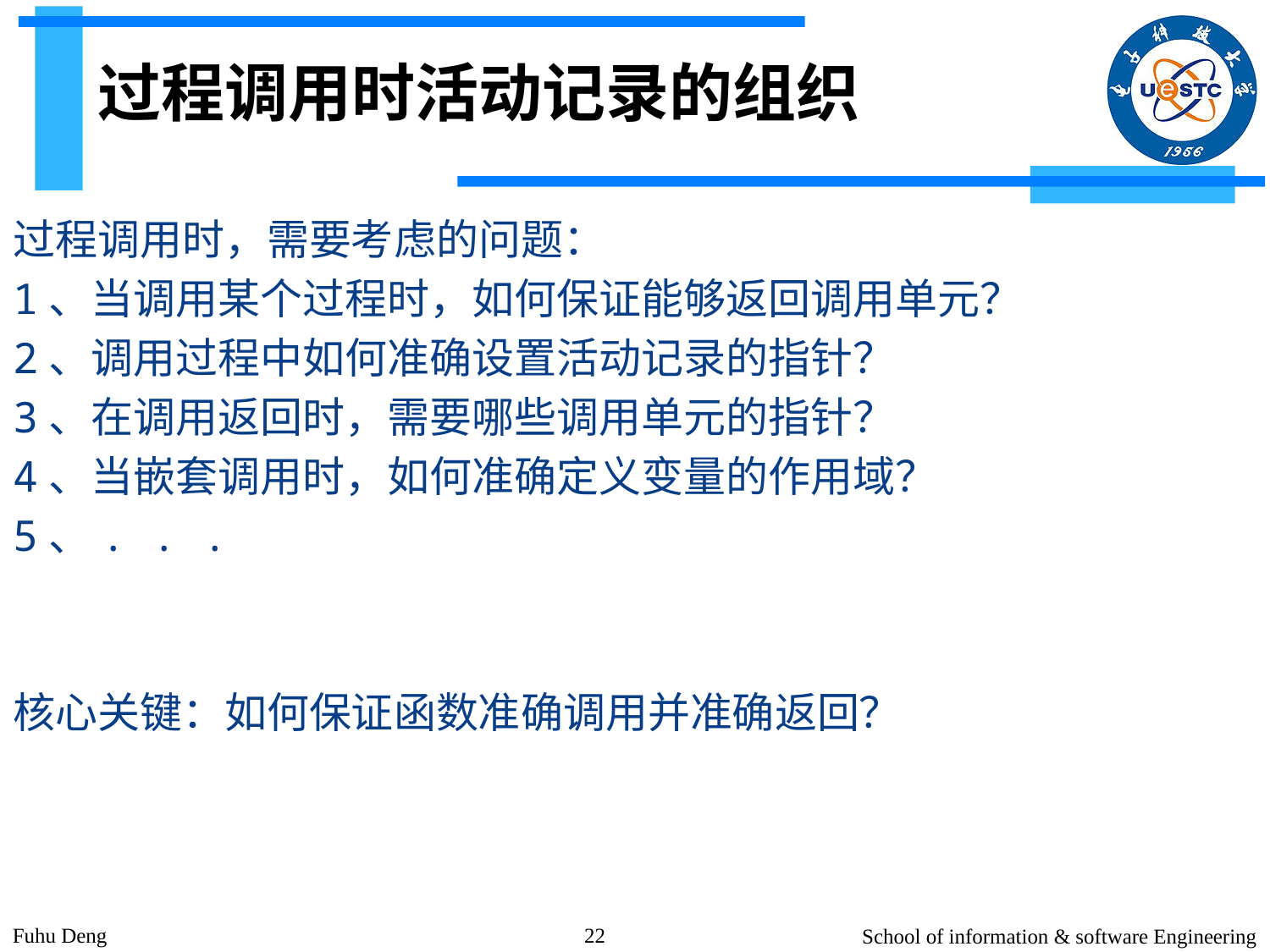

# 过程调用时活动记录的组织
过程调用时，需要考虑的问题：
1、当调用某个过程时，如何保证能够返回调用单元？
2、调用过程中如何准确设置活动记录的指针？
3、在调用返回时，需要哪些调用单元的指针？
4、当嵌套调用时，如何准确定义变量的作用域？
5、. . .

核心关键：如何保证函数准确调用并准确返回？
Fuhu Deng
22
School of information & software Engineering